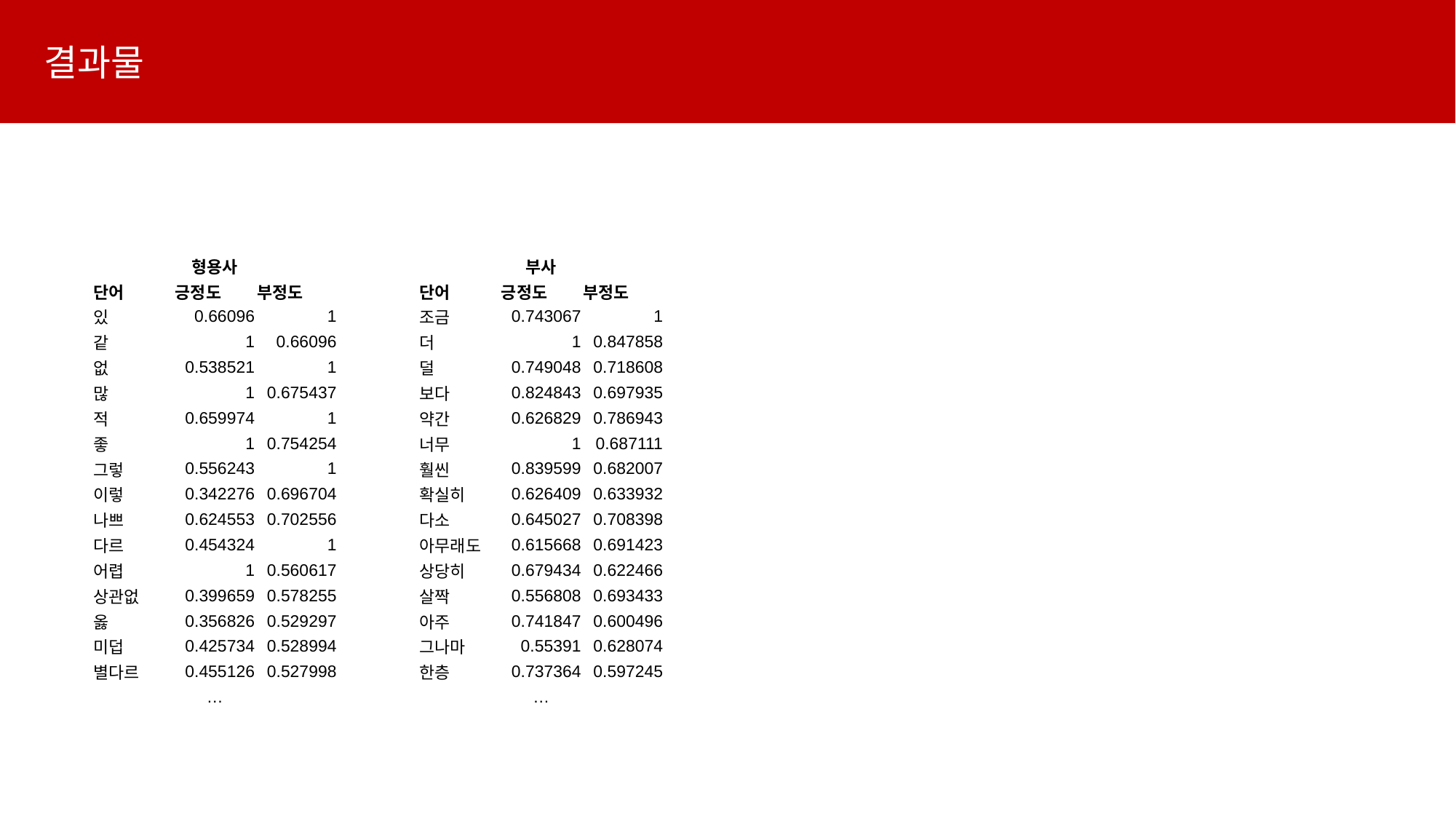

결과물
|  | 형용사 |  |
| --- | --- | --- |
| 단어 | 긍정도 | 부정도 |
| 있 | 0.66096 | 1 |
| 같 | 1 | 0.66096 |
| 없 | 0.538521 | 1 |
| 많 | 1 | 0.675437 |
| 적 | 0.659974 | 1 |
| 좋 | 1 | 0.754254 |
| 그렇 | 0.556243 | 1 |
| 이렇 | 0.342276 | 0.696704 |
| 나쁘 | 0.624553 | 0.702556 |
| 다르 | 0.454324 | 1 |
| 어렵 | 1 | 0.560617 |
| 상관없 | 0.399659 | 0.578255 |
| 옳 | 0.356826 | 0.529297 |
| 미덥 | 0.425734 | 0.528994 |
| 별다르 | 0.455126 | 0.527998 |
|  | … |  |
|  | 부사 |  |
| --- | --- | --- |
| 단어 | 긍정도 | 부정도 |
| 조금 | 0.743067 | 1 |
| 더 | 1 | 0.847858 |
| 덜 | 0.749048 | 0.718608 |
| 보다 | 0.824843 | 0.697935 |
| 약간 | 0.626829 | 0.786943 |
| 너무 | 1 | 0.687111 |
| 훨씬 | 0.839599 | 0.682007 |
| 확실히 | 0.626409 | 0.633932 |
| 다소 | 0.645027 | 0.708398 |
| 아무래도 | 0.615668 | 0.691423 |
| 상당히 | 0.679434 | 0.622466 |
| 살짝 | 0.556808 | 0.693433 |
| 아주 | 0.741847 | 0.600496 |
| 그나마 | 0.55391 | 0.628074 |
| 한층 | 0.737364 | 0.597245 |
|  | … |  |